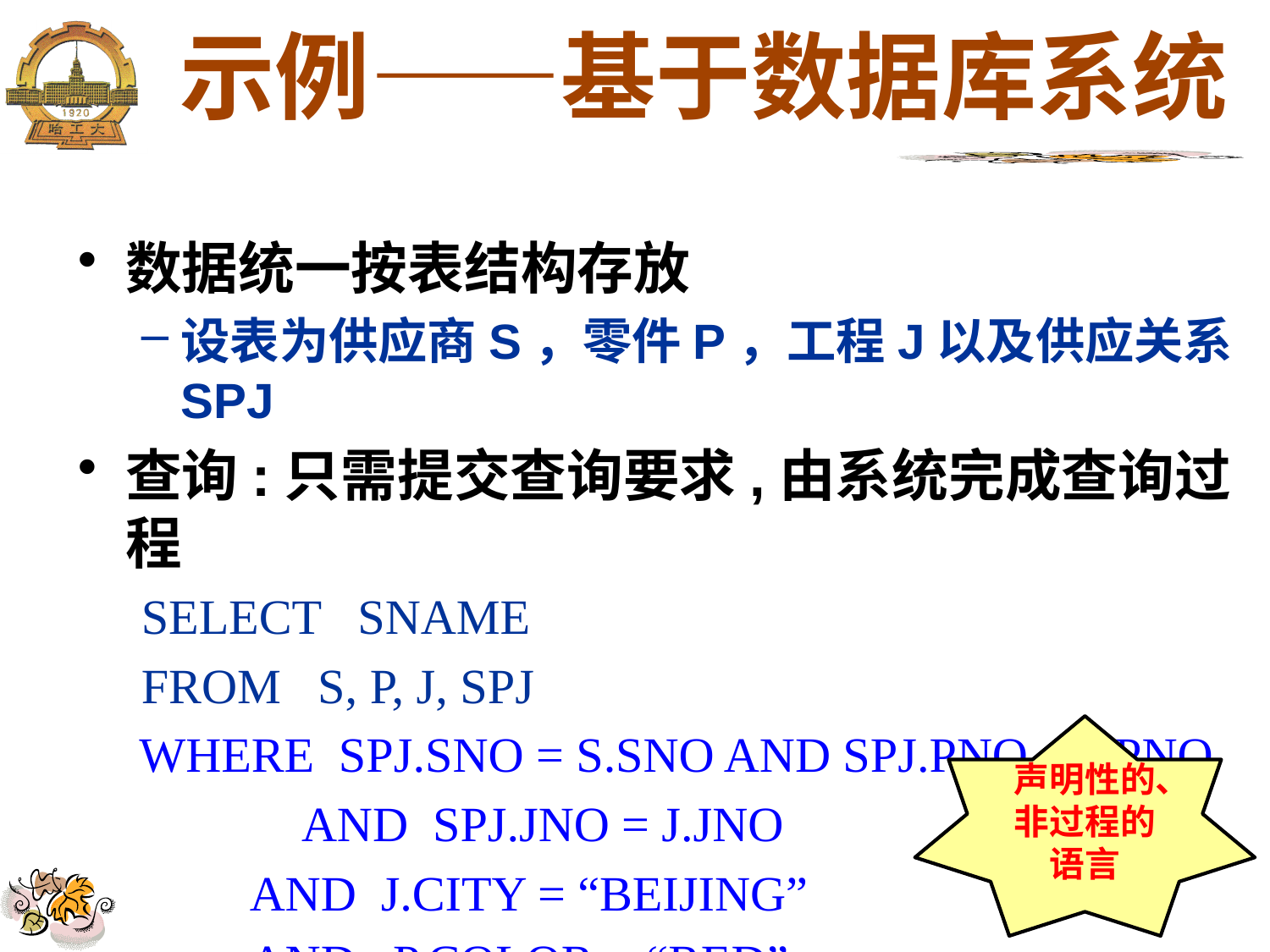

# 示例——基于数据库系统
数据统一按表结构存放
设表为供应商S，零件P，工程J以及供应关系SPJ
查询:只需提交查询要求,由系统完成查询过程
SELECT   SNAME
FROM   S, P, J, SPJ
     WHERE  SPJ.SNO = S.SNO AND SPJ.PNO = P.PNO
 		    AND  SPJ.JNO = J.JNO
              AND  J.CITY = “BEIJING”
              AND   P.COLOR = “RED”
声明性的、
非过程的
语言